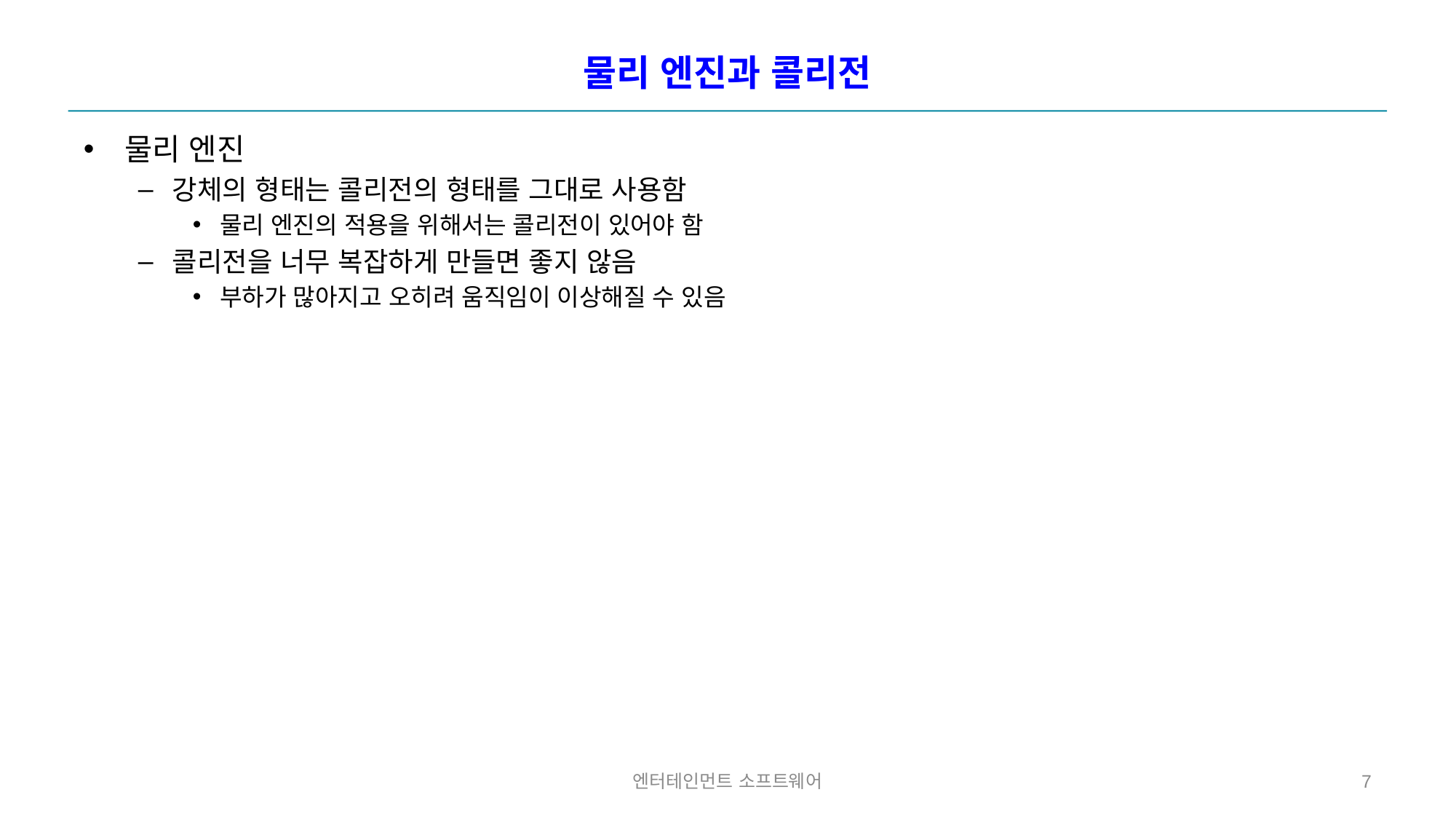

# 물리 엔진과 콜리전
물리 엔진
강체의 형태는 콜리전의 형태를 그대로 사용함
물리 엔진의 적용을 위해서는 콜리전이 있어야 함
콜리전을 너무 복잡하게 만들면 좋지 않음
부하가 많아지고 오히려 움직임이 이상해질 수 있음

엔터테인먼트 소프트웨어
7